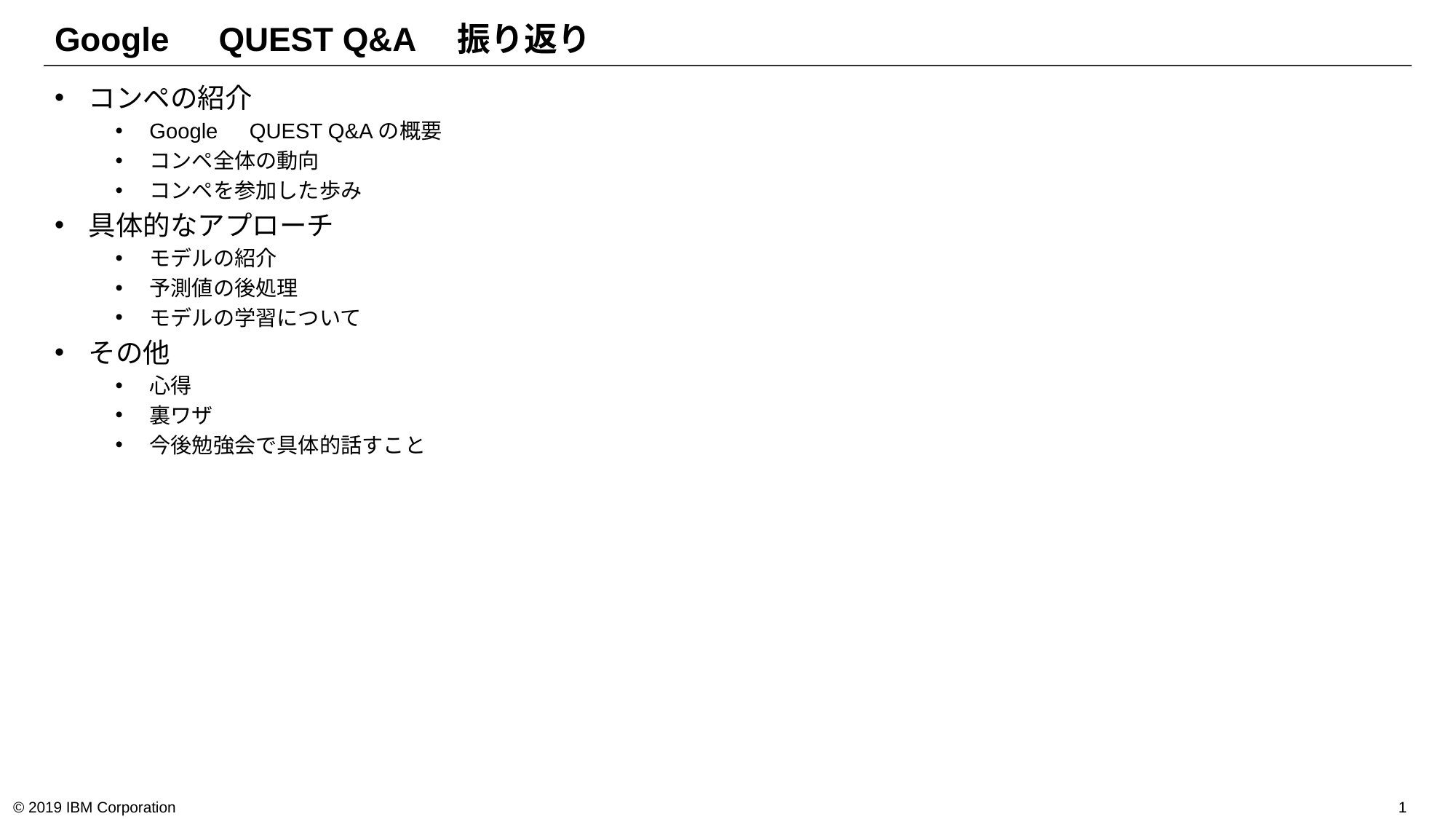

# Google　QUEST Q&A　振り返り
コンペの紹介
Google　QUEST Q&Aの概要
コンペ全体の動向
コンペを参加した歩み
具体的なアプローチ
モデルの紹介
予測値の後処理
モデルの学習について
その他
心得
裏ワザ
今後勉強会で具体的話すこと